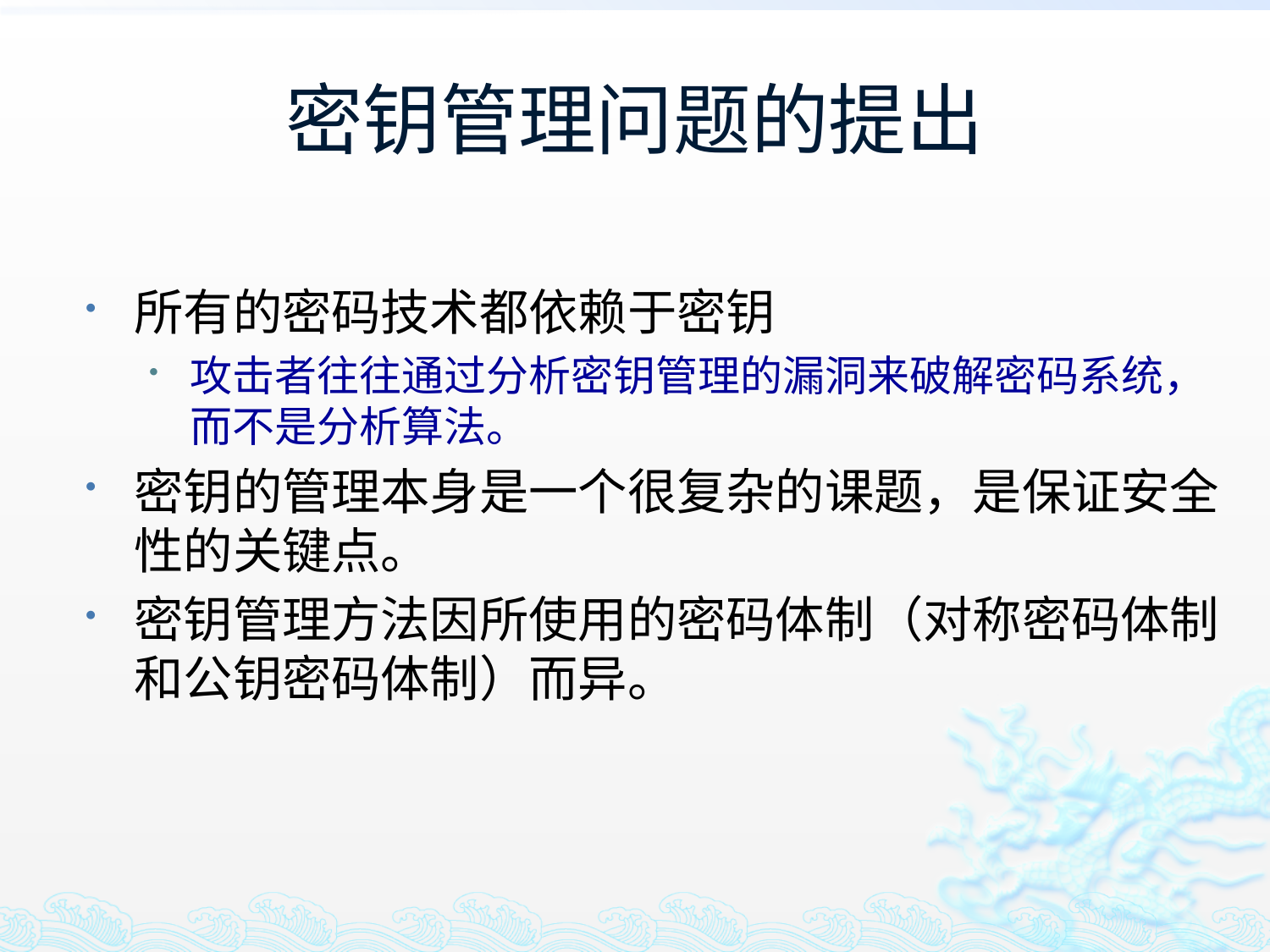

# 密钥管理问题的提出
所有的密码技术都依赖于密钥
攻击者往往通过分析密钥管理的漏洞来破解密码系统，而不是分析算法。
密钥的管理本身是一个很复杂的课题，是保证安全性的关键点。
密钥管理方法因所使用的密码体制（对称密码体制和公钥密码体制）而异。